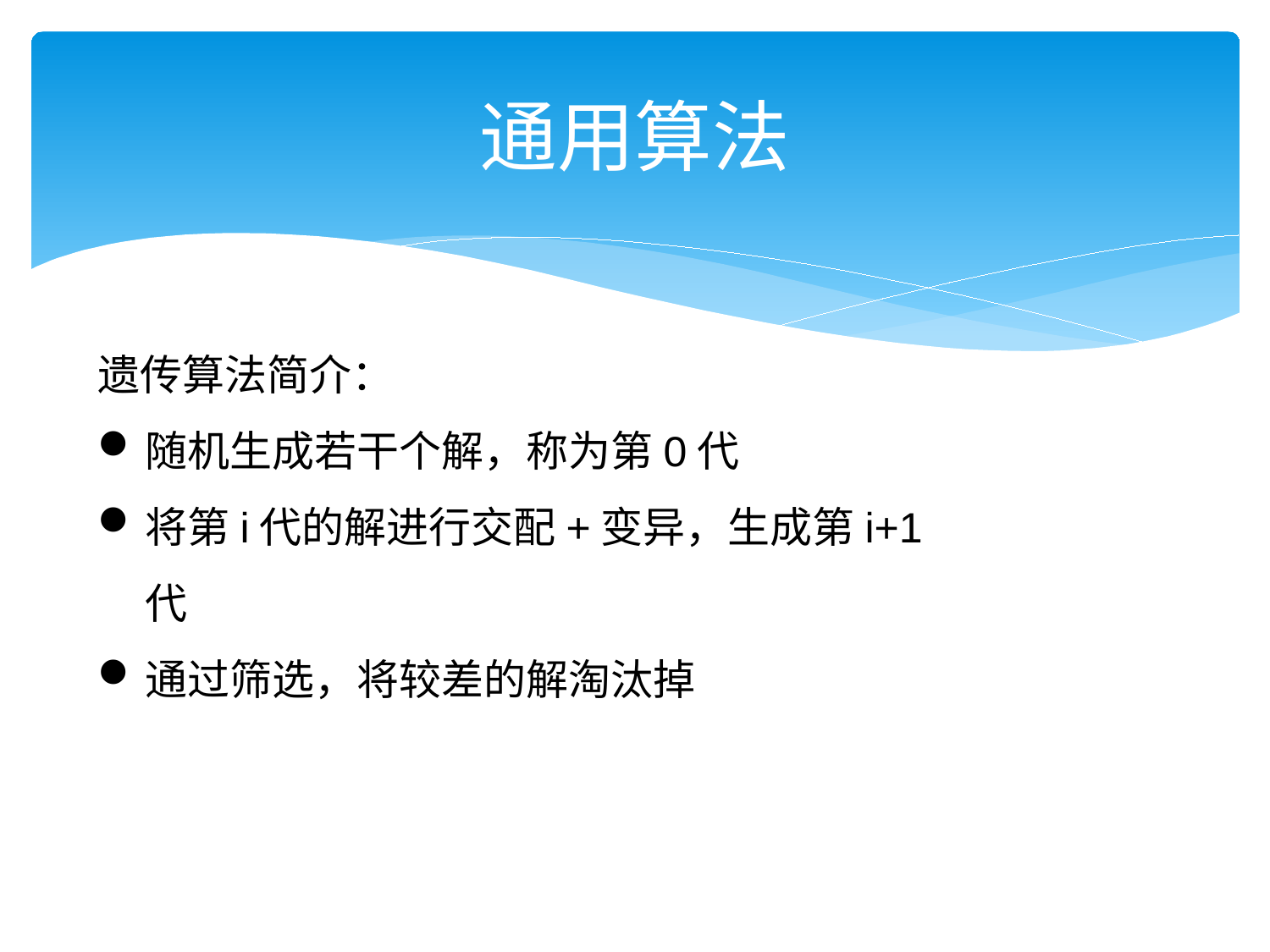

# 通用算法
遗传算法简介：
随机生成若干个解，称为第0代
将第i代的解进行交配+变异，生成第i+1代
通过筛选，将较差的解淘汰掉